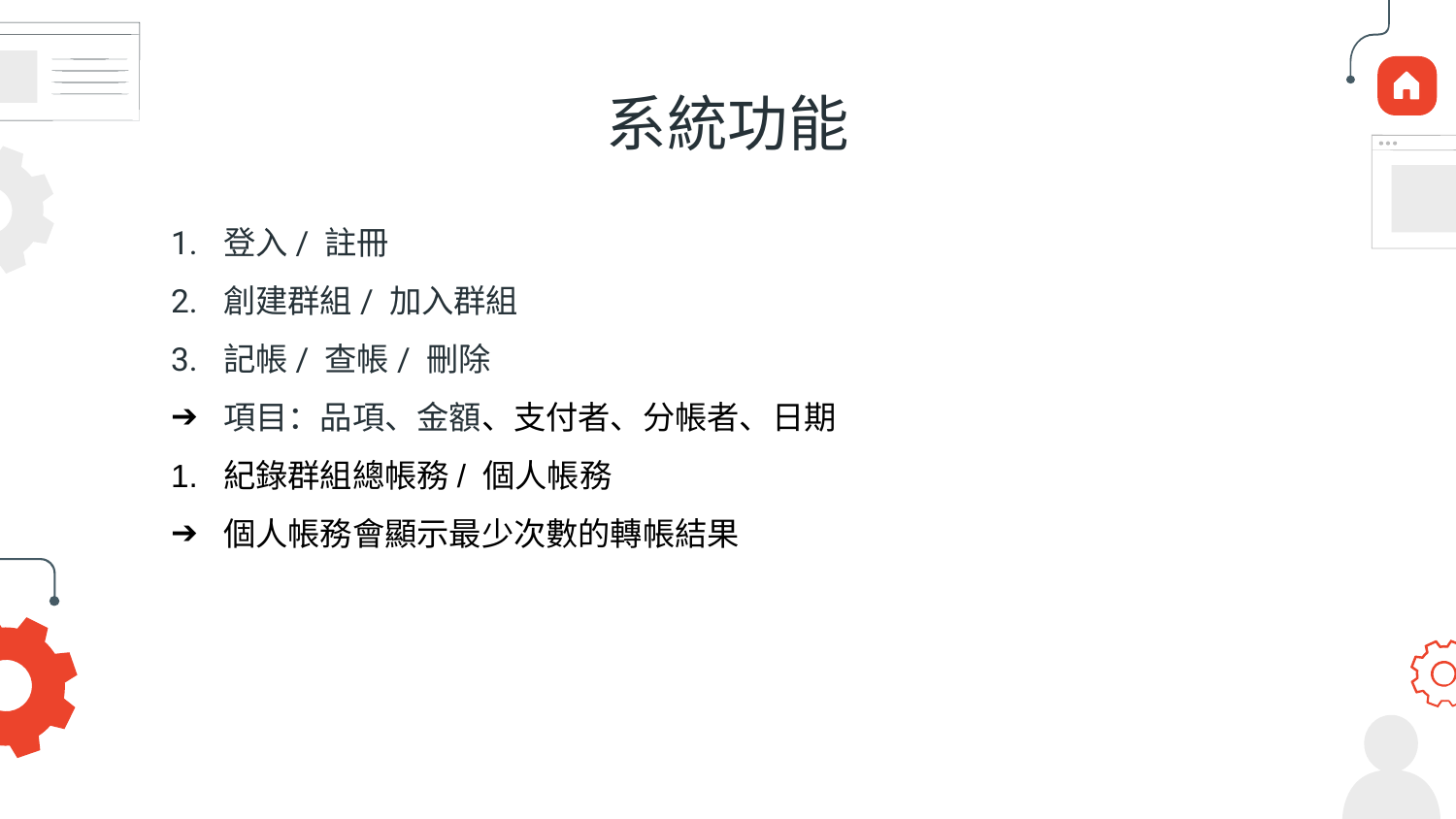

# 系統功能
登入/ 註冊
創建群組/ 加入群組
記帳/ 查帳/ 刪除
項目：品項、金額、支付者、分帳者、日期
紀錄群組總帳務/ 個人帳務
個人帳務會顯示最少次數的轉帳結果